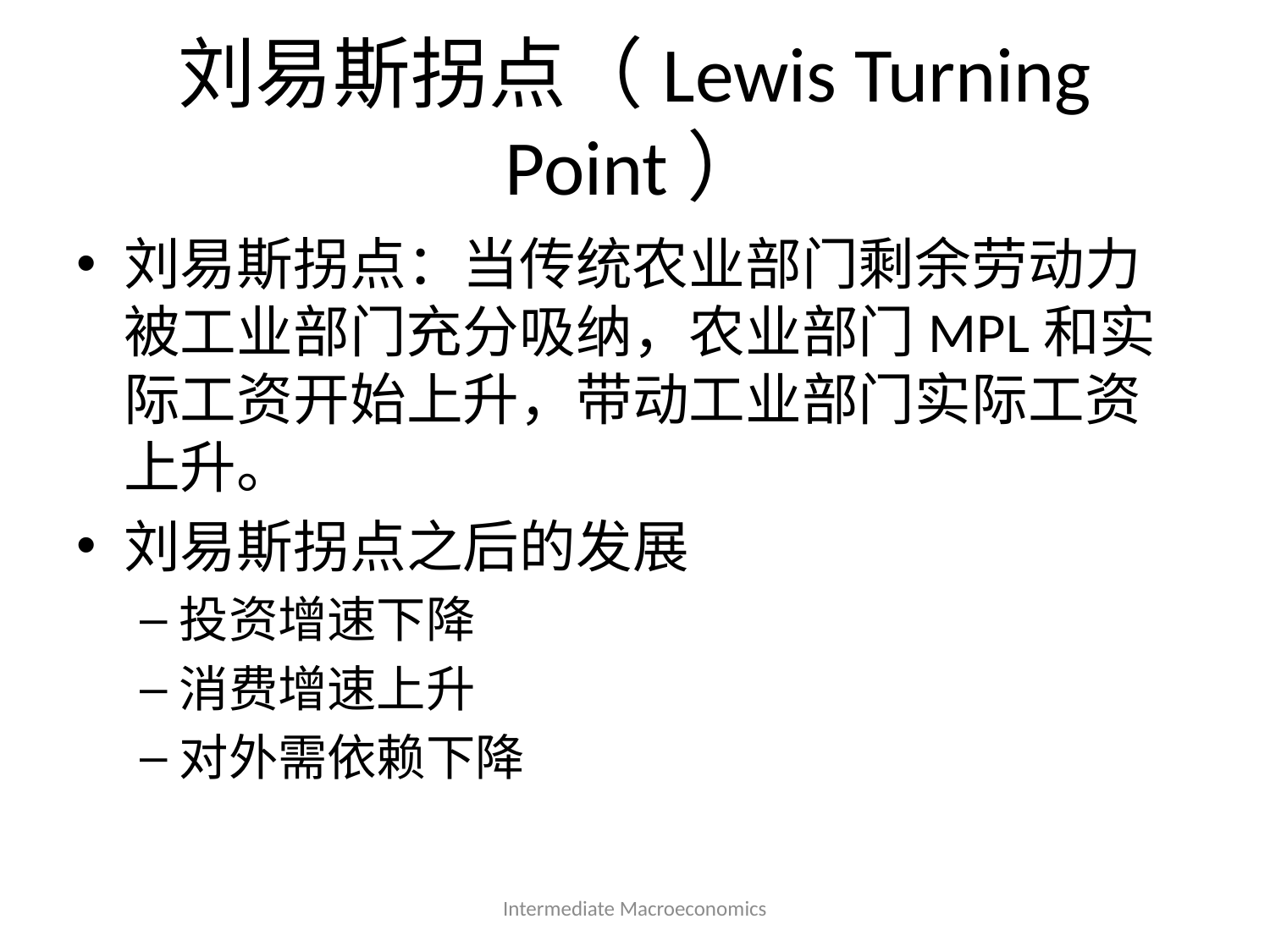

# 刘易斯拐点（Lewis Turning Point）
刘易斯拐点：当传统农业部门剩余劳动力被工业部门充分吸纳，农业部门MPL和实际工资开始上升，带动工业部门实际工资上升。
刘易斯拐点之后的发展
投资增速下降
消费增速上升
对外需依赖下降
Intermediate Macroeconomics